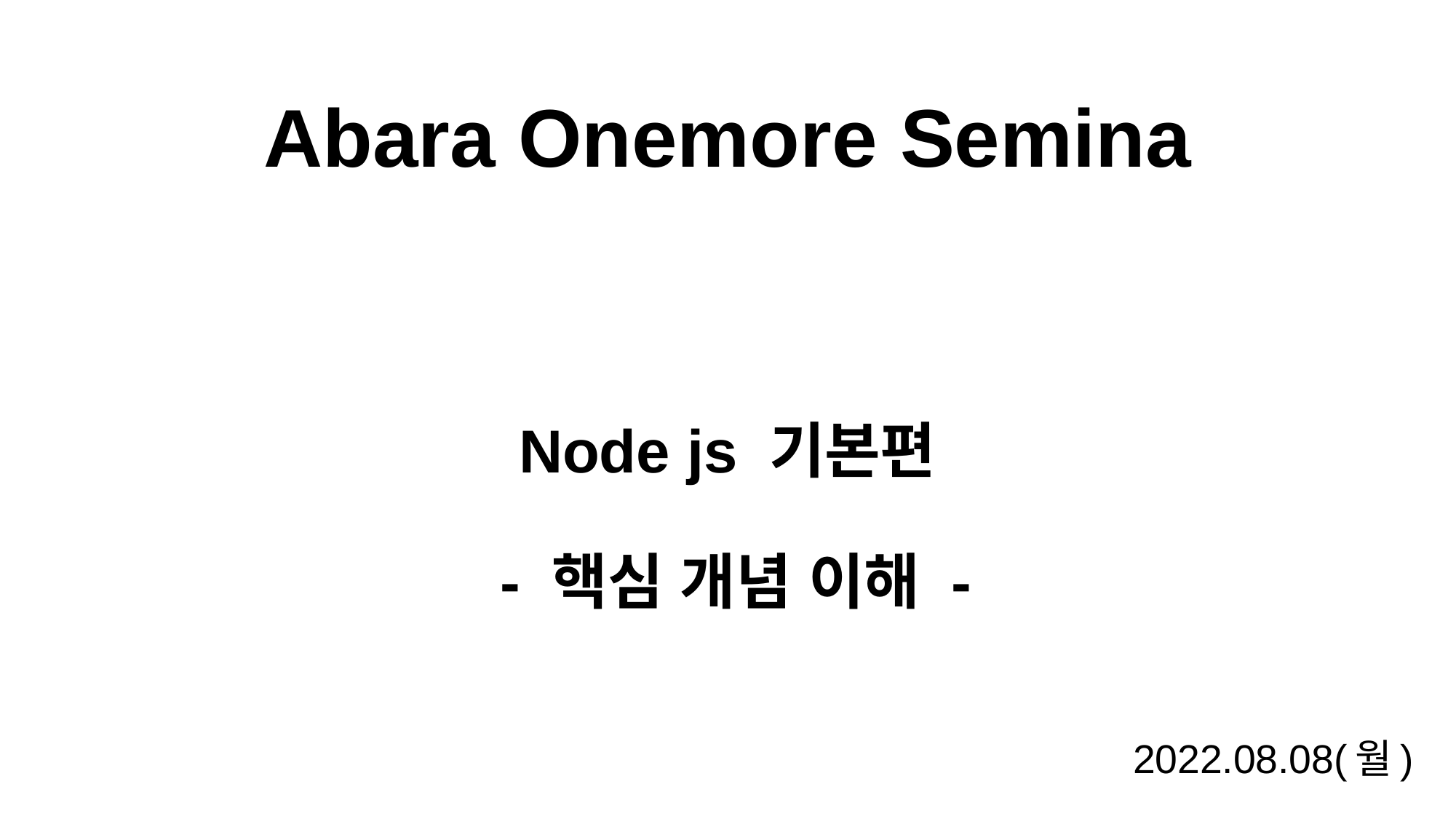

# Abara Onemore Semina
Node js 기본편

 - 핵심 개념 이해 -

2022.08.08(월)